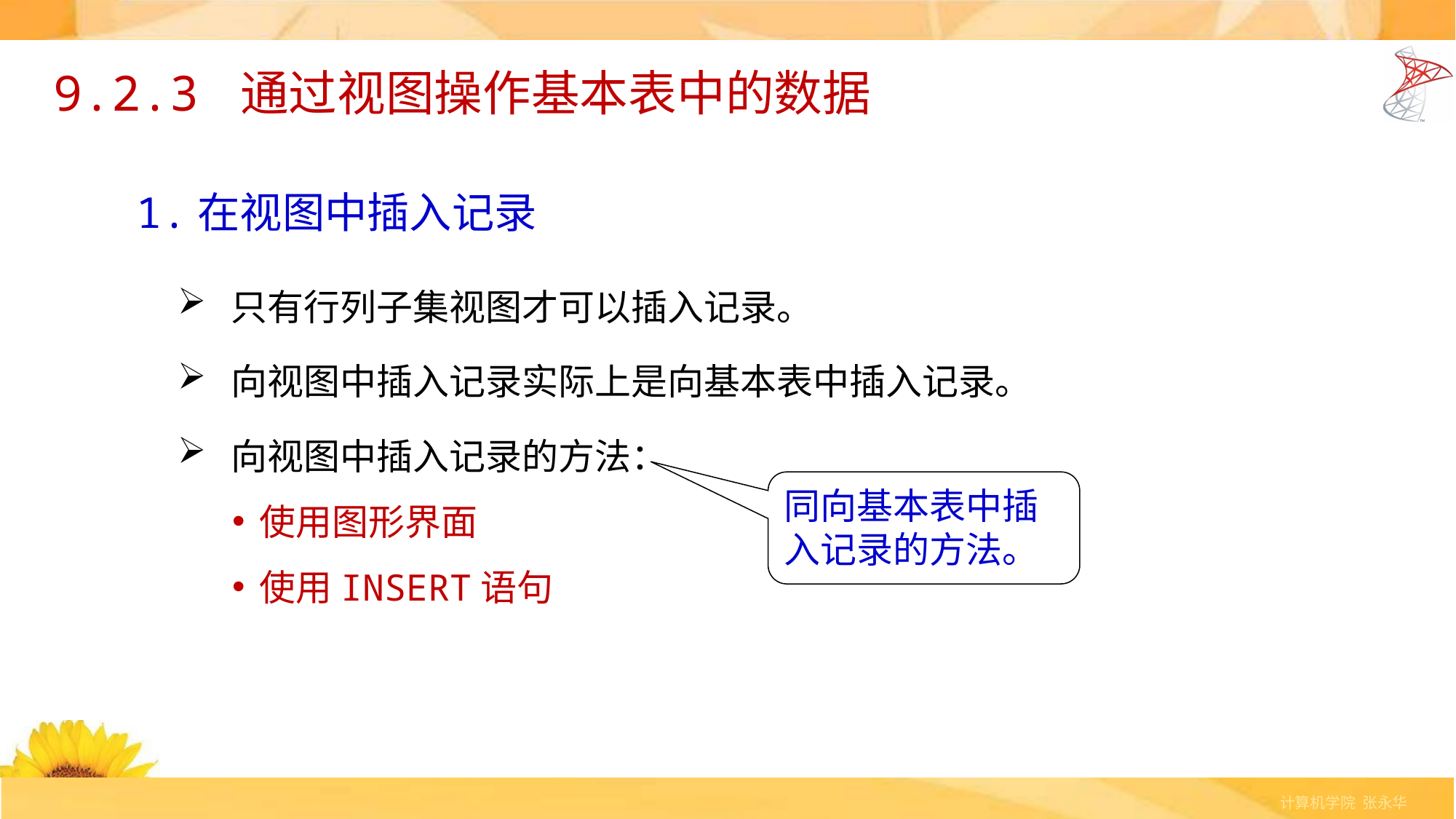

# 9.2.3 通过视图操作基本表中的数据
1.在视图中插入记录
只有行列子集视图才可以插入记录。
向视图中插入记录实际上是向基本表中插入记录。
向视图中插入记录的方法：
使用图形界面
使用INSERT语句

同向基本表中插入记录的方法。